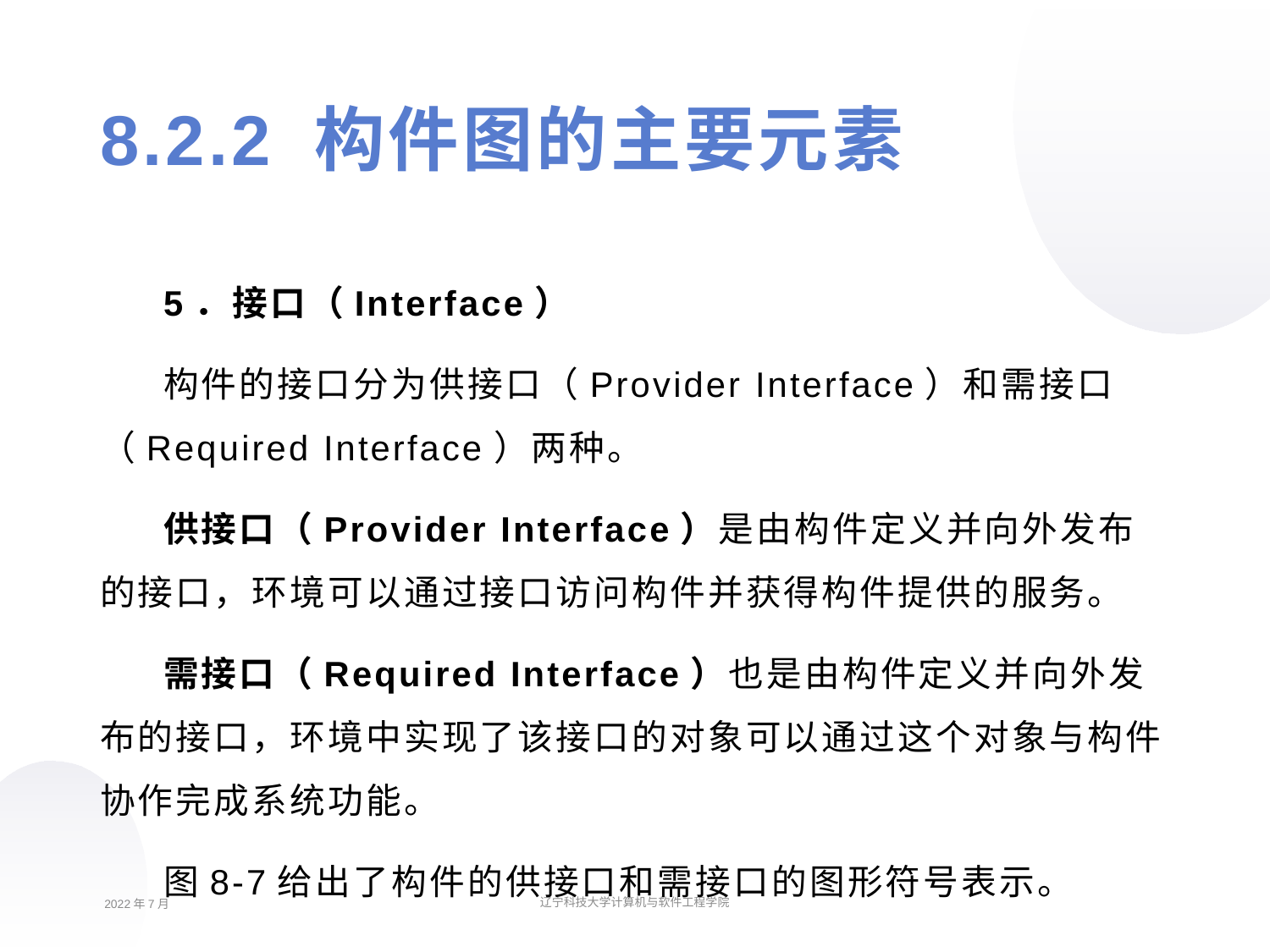

8.2.2 构件图的主要元素
5．接口（Interface）
构件的接口分为供接口（Provider Interface）和需接口（Required Interface）两种。
供接口（Provider Interface）是由构件定义并向外发布的接口，环境可以通过接口访问构件并获得构件提供的服务。
需接口（Required Interface）也是由构件定义并向外发布的接口，环境中实现了该接口的对象可以通过这个对象与构件协作完成系统功能。
图8-7给出了构件的供接口和需接口的图形符号表示。

2022年7月
辽宁科技大学计算机与软件工程学院
47